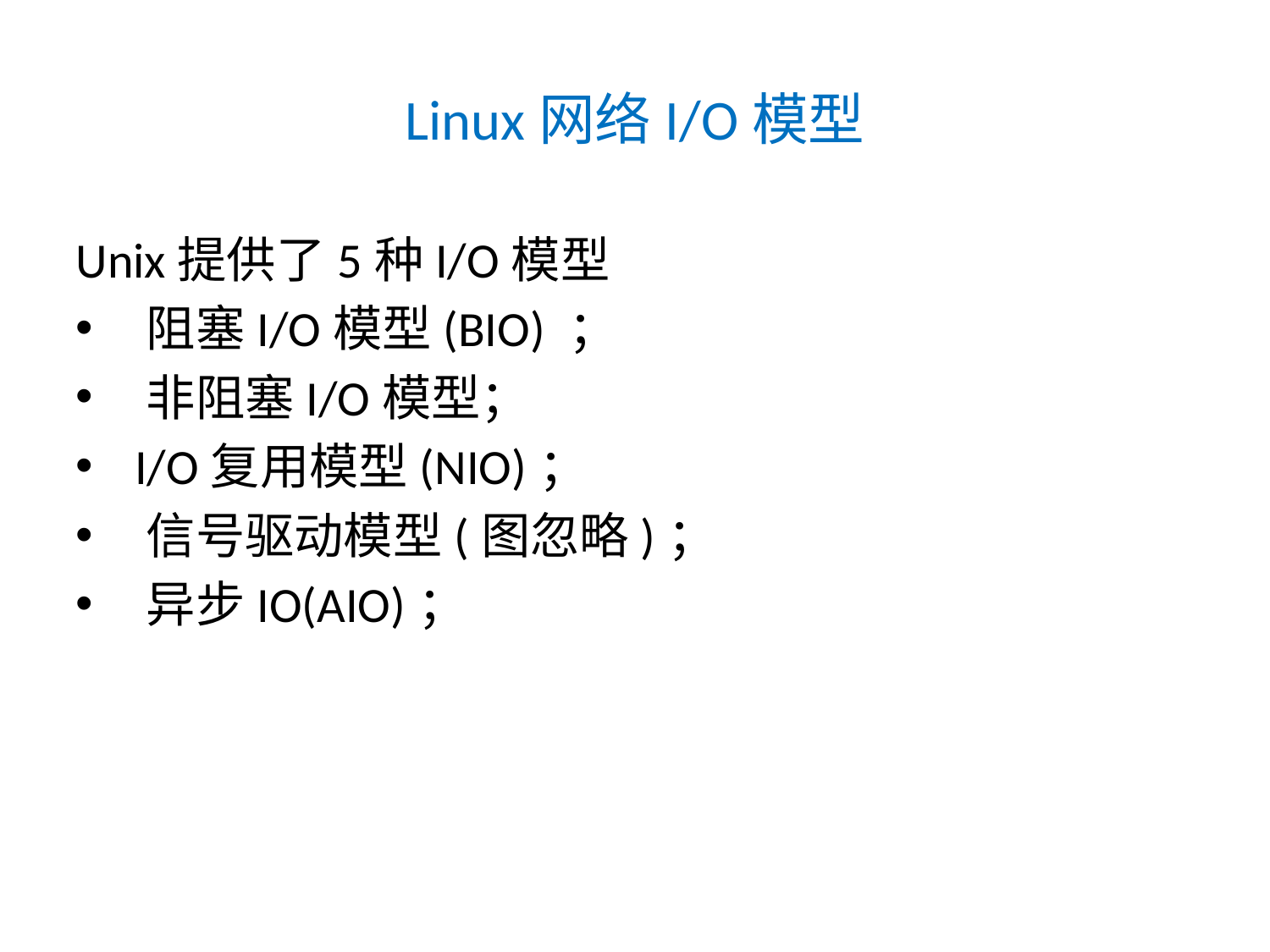

# Linux网络I/O模型
Unix提供了5种I/O模型
 阻塞I/O模型(BIO) ；
 非阻塞I/O模型；
 I/O复用模型(NIO)；
 信号驱动模型(图忽略)；
 异步IO(AIO)；